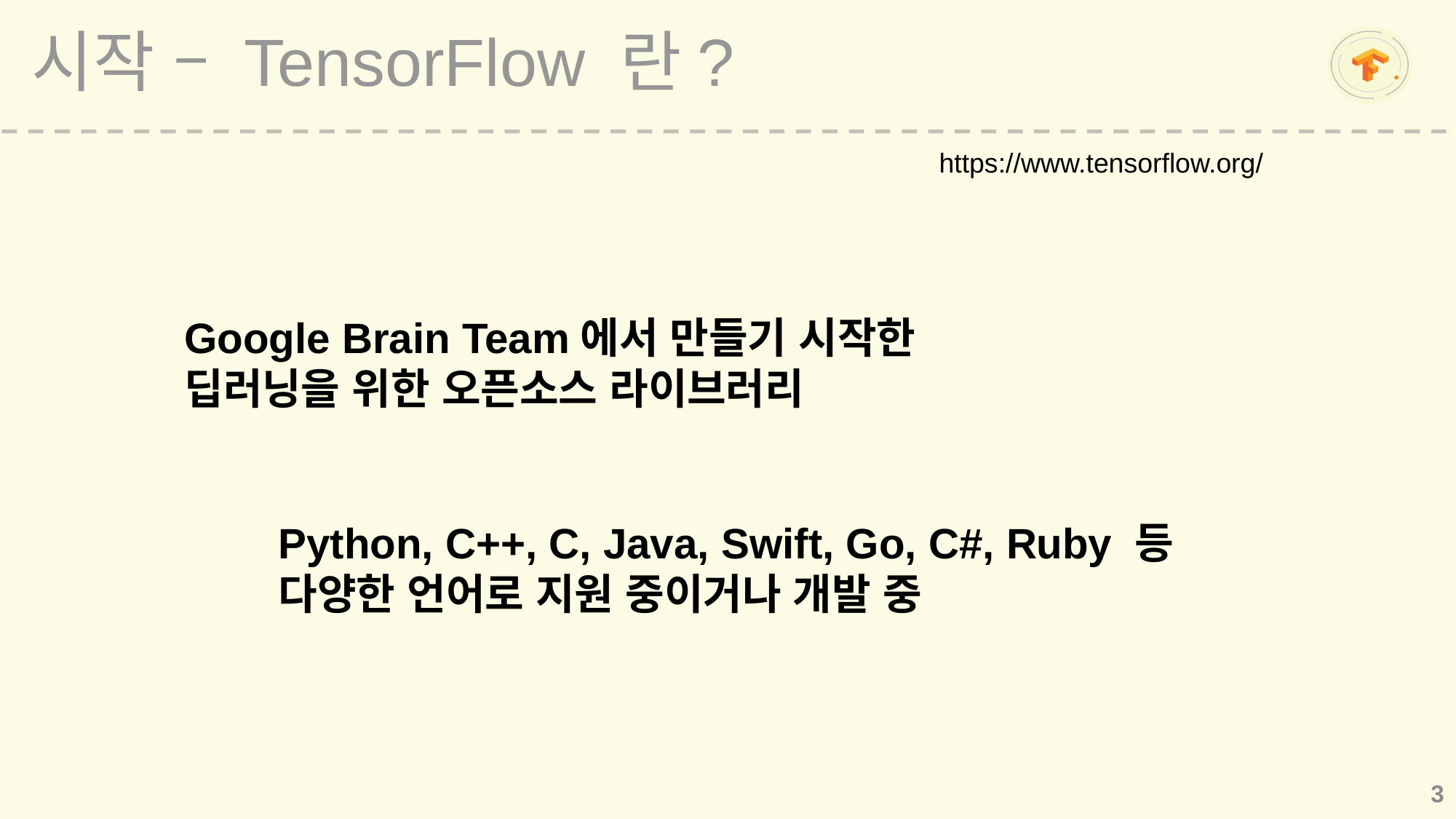

# 시작 – TensorFlow 란?
https://www.tensorflow.org/
Google Brain Team에서 만들기 시작한
딥러닝을 위한 오픈소스 라이브러리
Python, C++, C, Java, Swift, Go, C#, Ruby 등
다양한 언어로 지원 중이거나 개발 중
3